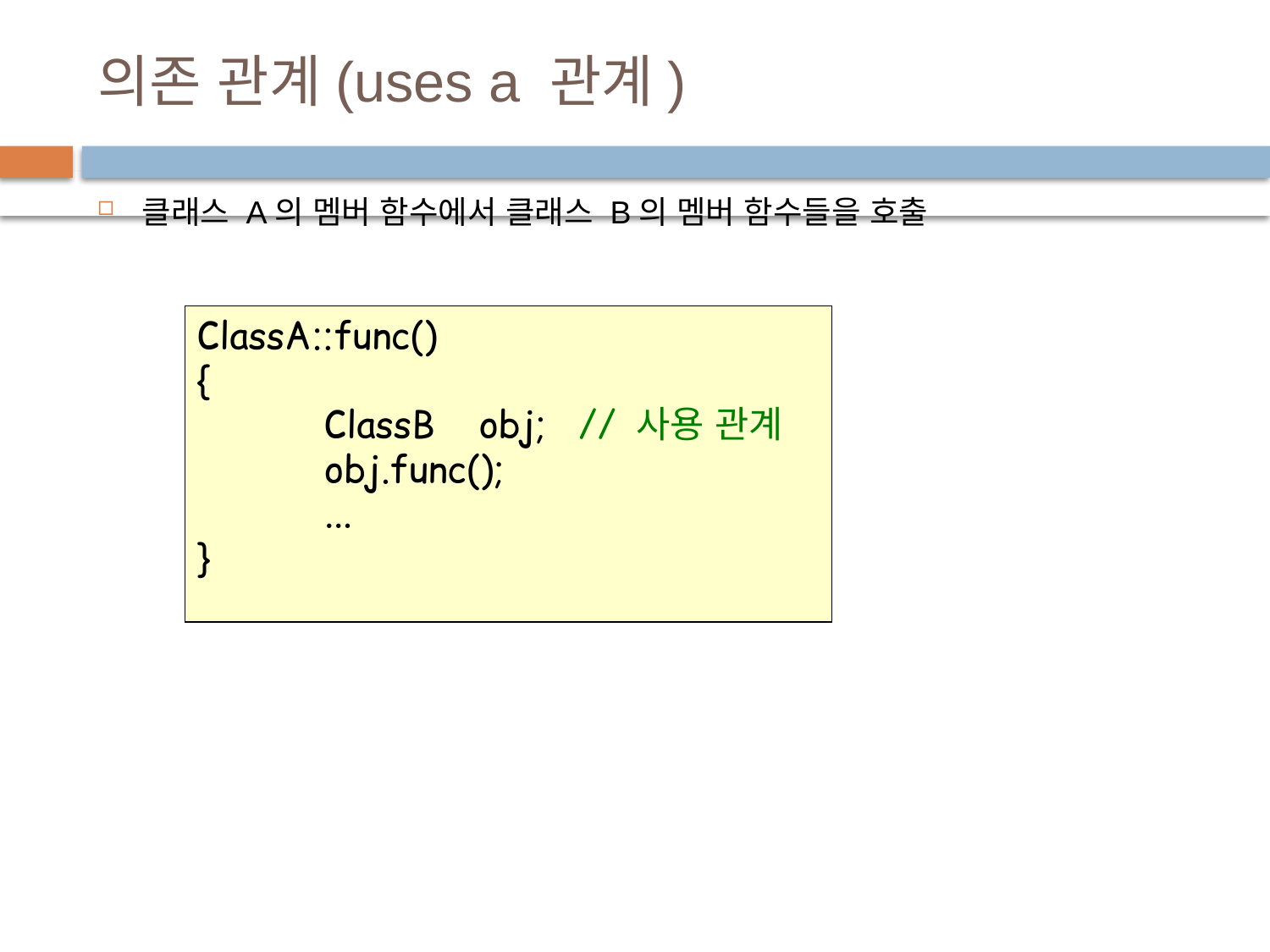

# 의존 관계(uses a 관계)
클래스 A의 멤버 함수에서 클래스 B의 멤버 함수들을 호출

ClassA::func()
{
	ClassB    obj;	// 사용 관계
	obj.func();
	...
}